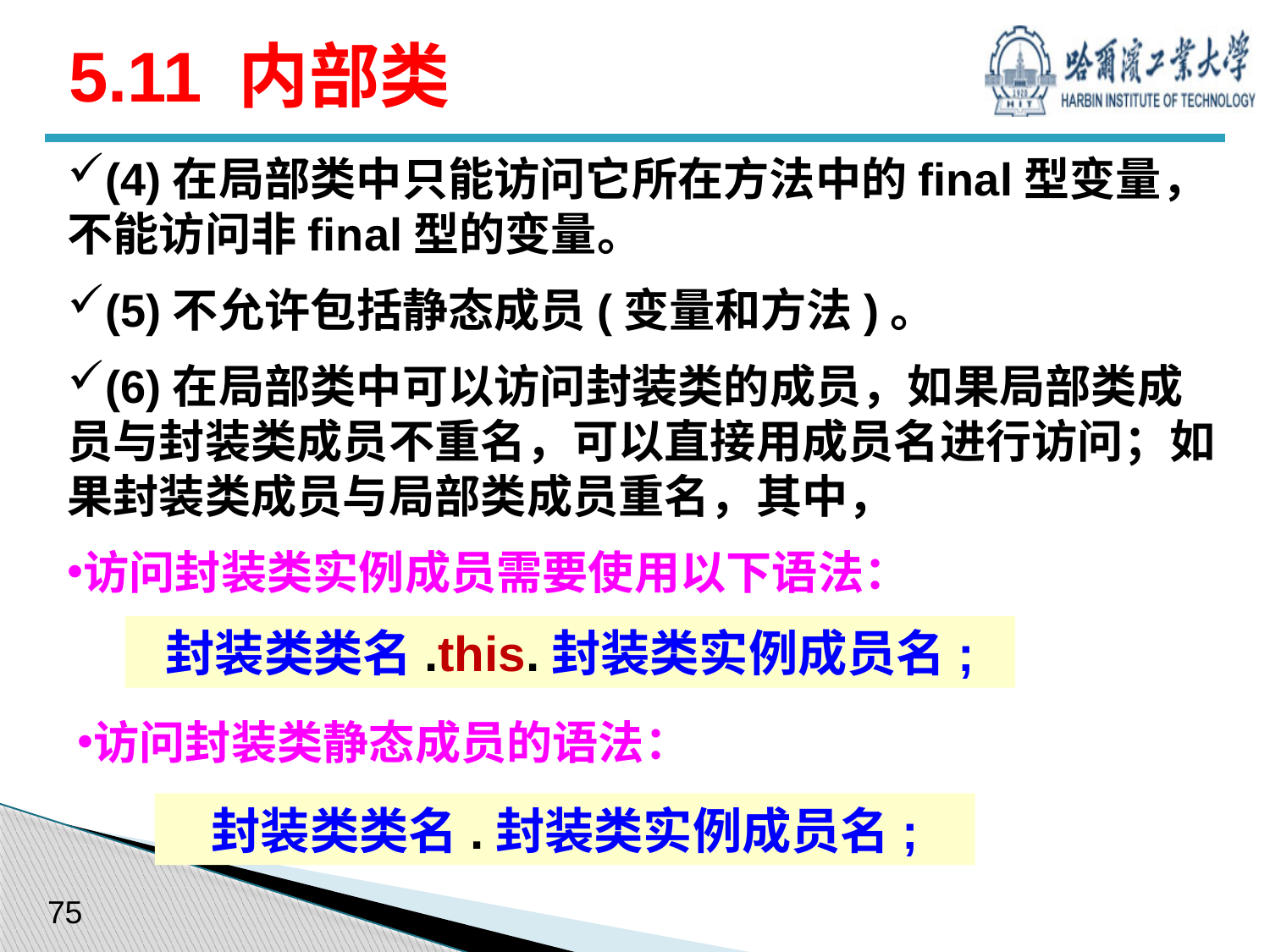

# 5.11 内部类
(4)在局部类中只能访问它所在方法中的final型变量，不能访问非final型的变量。
(5)不允许包括静态成员(变量和方法)。
(6)在局部类中可以访问封装类的成员，如果局部类成员与封装类成员不重名，可以直接用成员名进行访问；如果封装类成员与局部类成员重名，其中，
访问封装类实例成员需要使用以下语法：
封装类类名.this.封装类实例成员名;
访问封装类静态成员的语法：
封装类类名.封装类实例成员名;